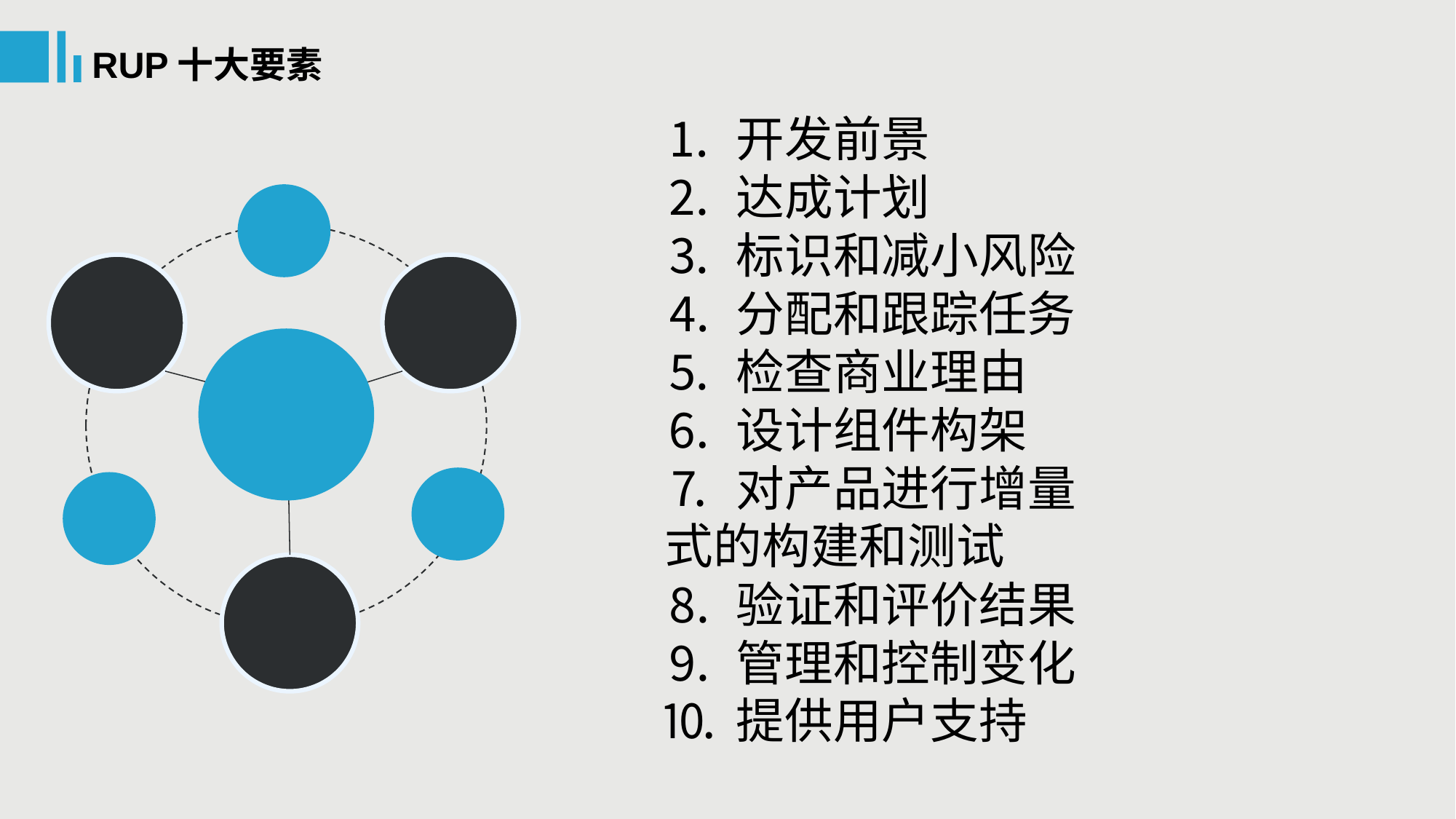

RUP十大要素

⒈ 开发前景
⒉ 达成计划
⒊ 标识和减小风险
⒋ 分配和跟踪任务
⒌ 检查商业理由
⒍ 设计组件构架
⒎ 对产品进行增量式的构建和测试
⒏ 验证和评价结果
⒐ 管理和控制变化
⒑ 提供用户支持